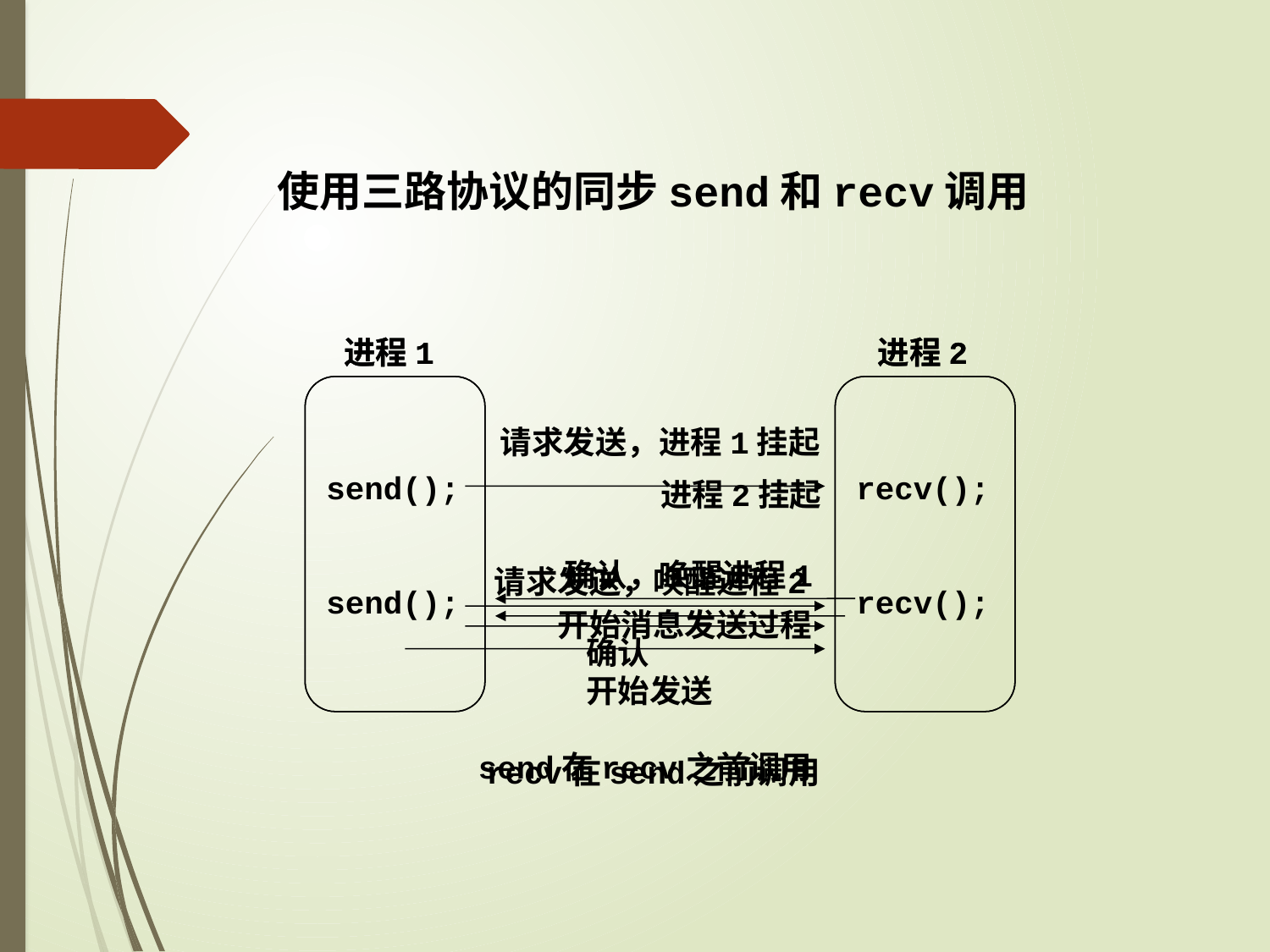

使用三路协议的同步send和recv调用
进程1
进程2

send();

recv();

进程2挂起
请求发送，唤醒进程2

确认
开始发送
recv在send之前调用
进程1
进程2

send();

recv();

请求发送，进程1挂起

确认，唤醒进程1

开始消息发送过程

send在recv之前调用